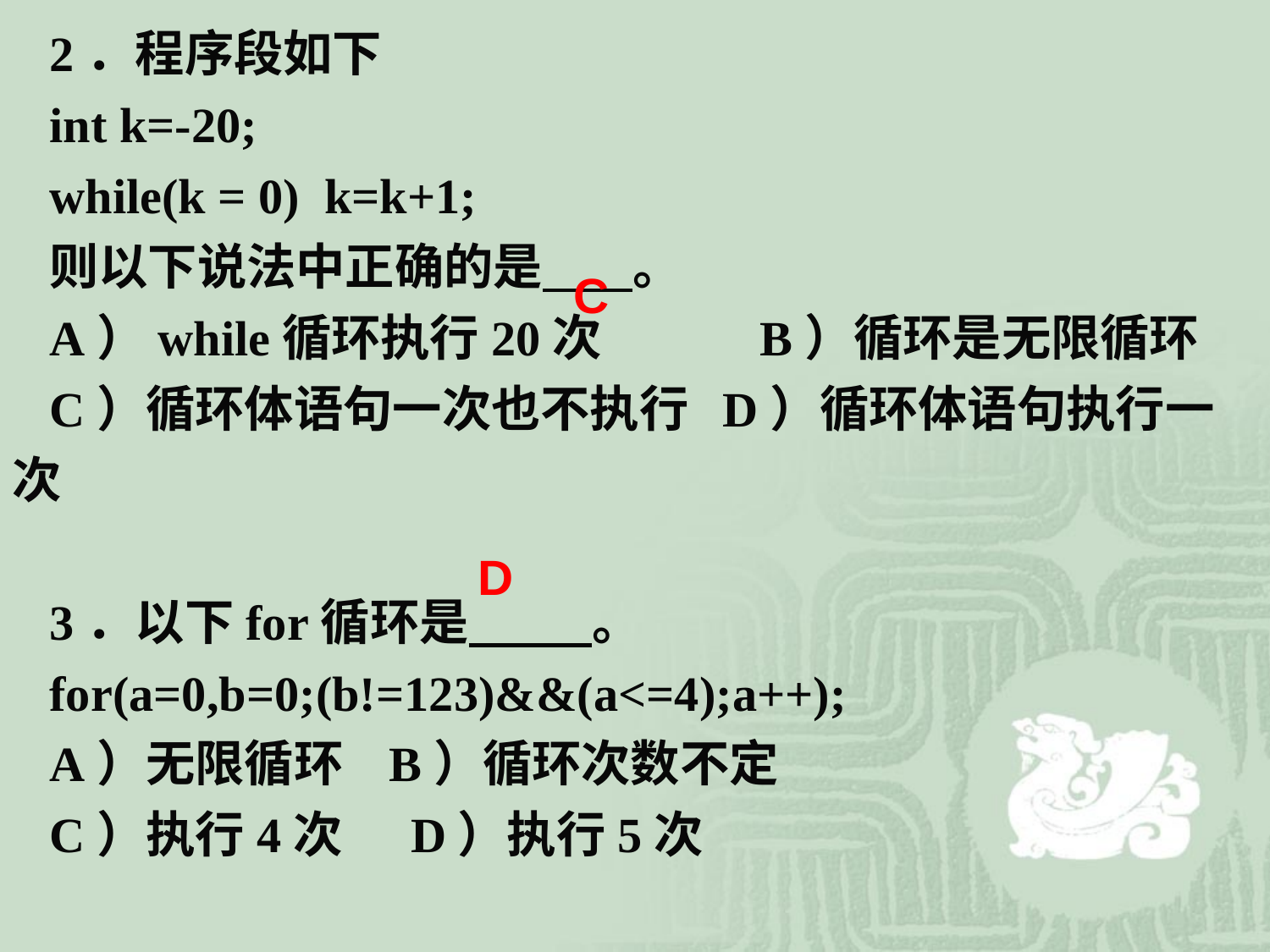

2．程序段如下
int k=-20;
while(k = 0)  k=k+1;
则以下说法中正确的是        。
A）while循环执行20次             B）循环是无限循环
C）循环体语句一次也不执行  D）循环体语句执行一次

3．以下for循环是           。
for(a=0,b=0;(b!=123)&&(a<=4);a++);
A）无限循环   B）循环次数不定
C）执行4次     D）执行5次
C
D